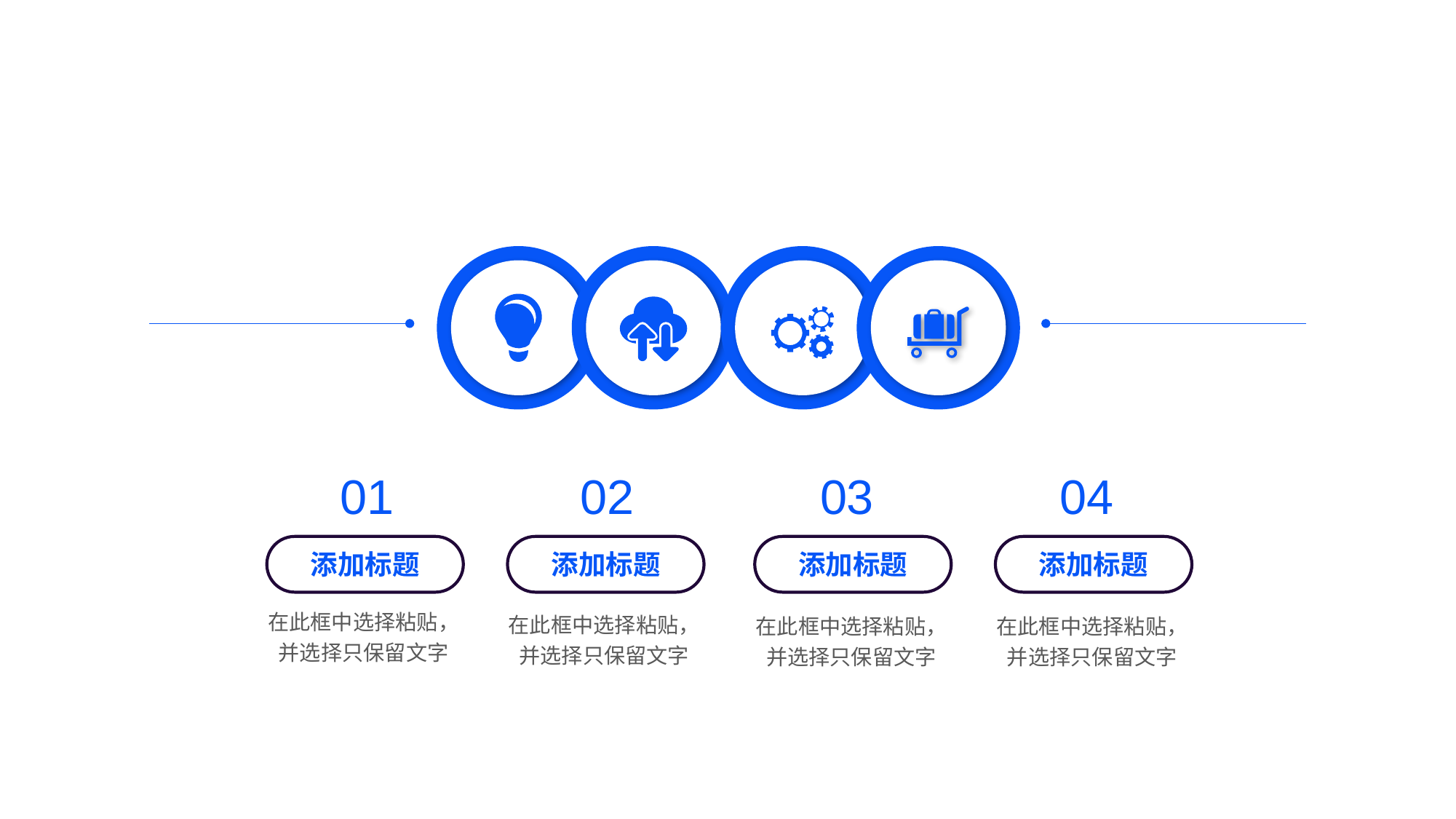

01
02
03
04

添加标题
添加标题
添加标题
添加标题
在此框中选择粘贴，并选择只保留文字
在此框中选择粘贴，并选择只保留文字
在此框中选择粘贴，并选择只保留文字
在此框中选择粘贴，并选择只保留文字